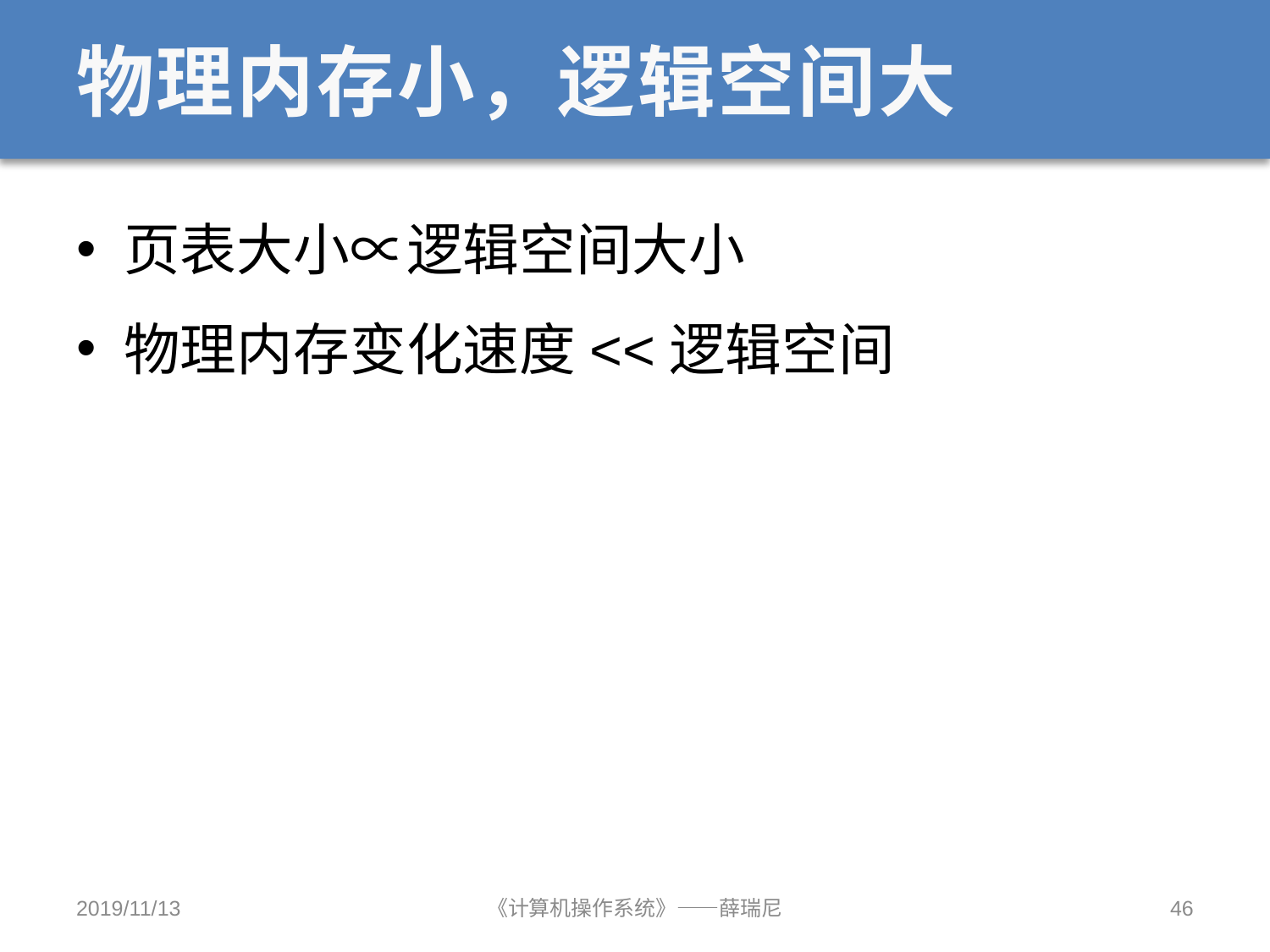

# 物理内存小，逻辑空间大
页表大小∝逻辑空间大小
物理内存变化速度<<逻辑空间

2019/11/13
《计算机操作系统》——薛瑞尼
46